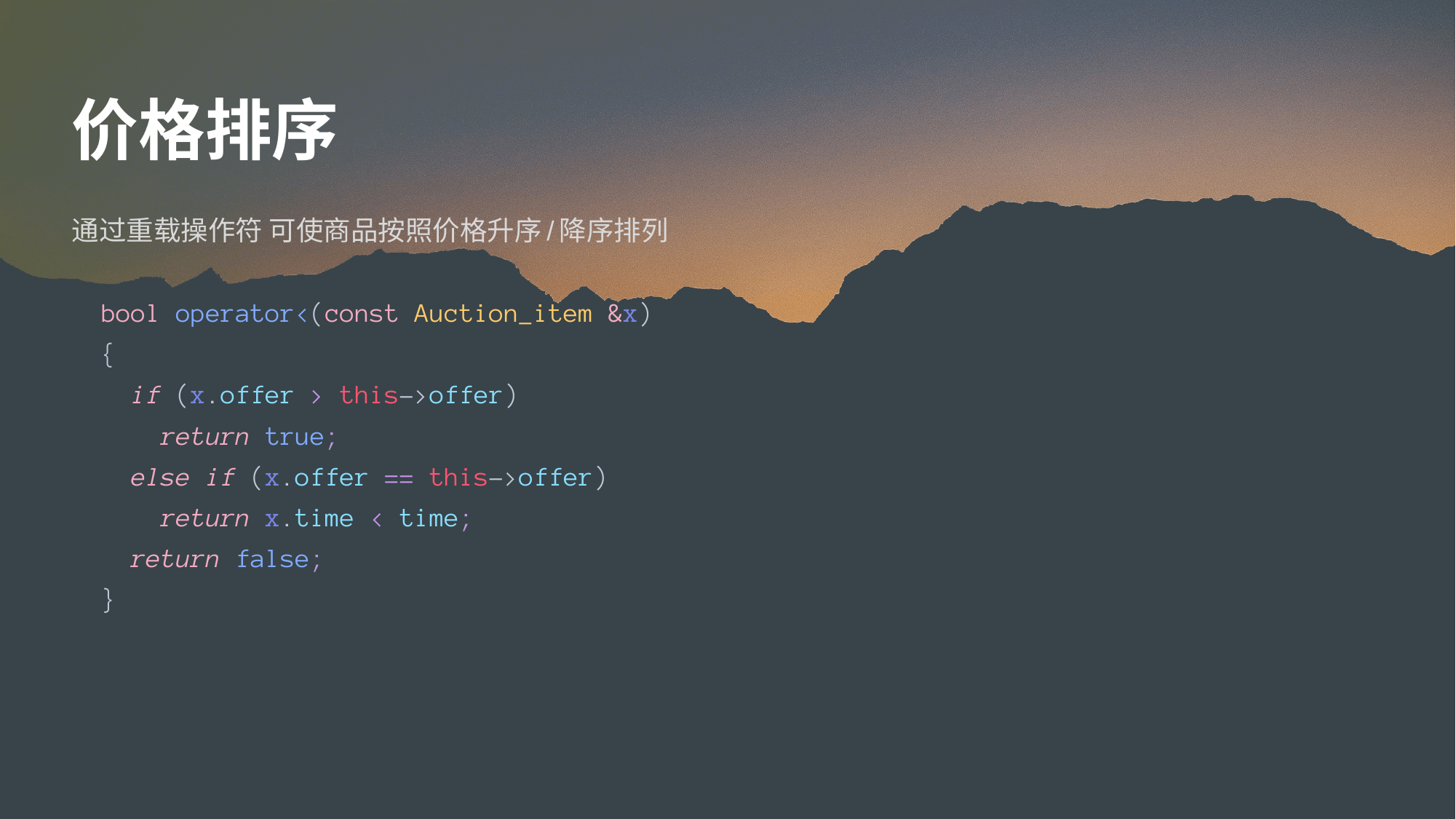

# 价格排序
通过重载操作符 可使商品按照价格升序/降序排列

  bool operator<(const Auction_item &x)
  {
    if (x.offer > this->offer)
      return true;
    else if (x.offer == this->offer)
      return x.time < time;
    return false;
  }